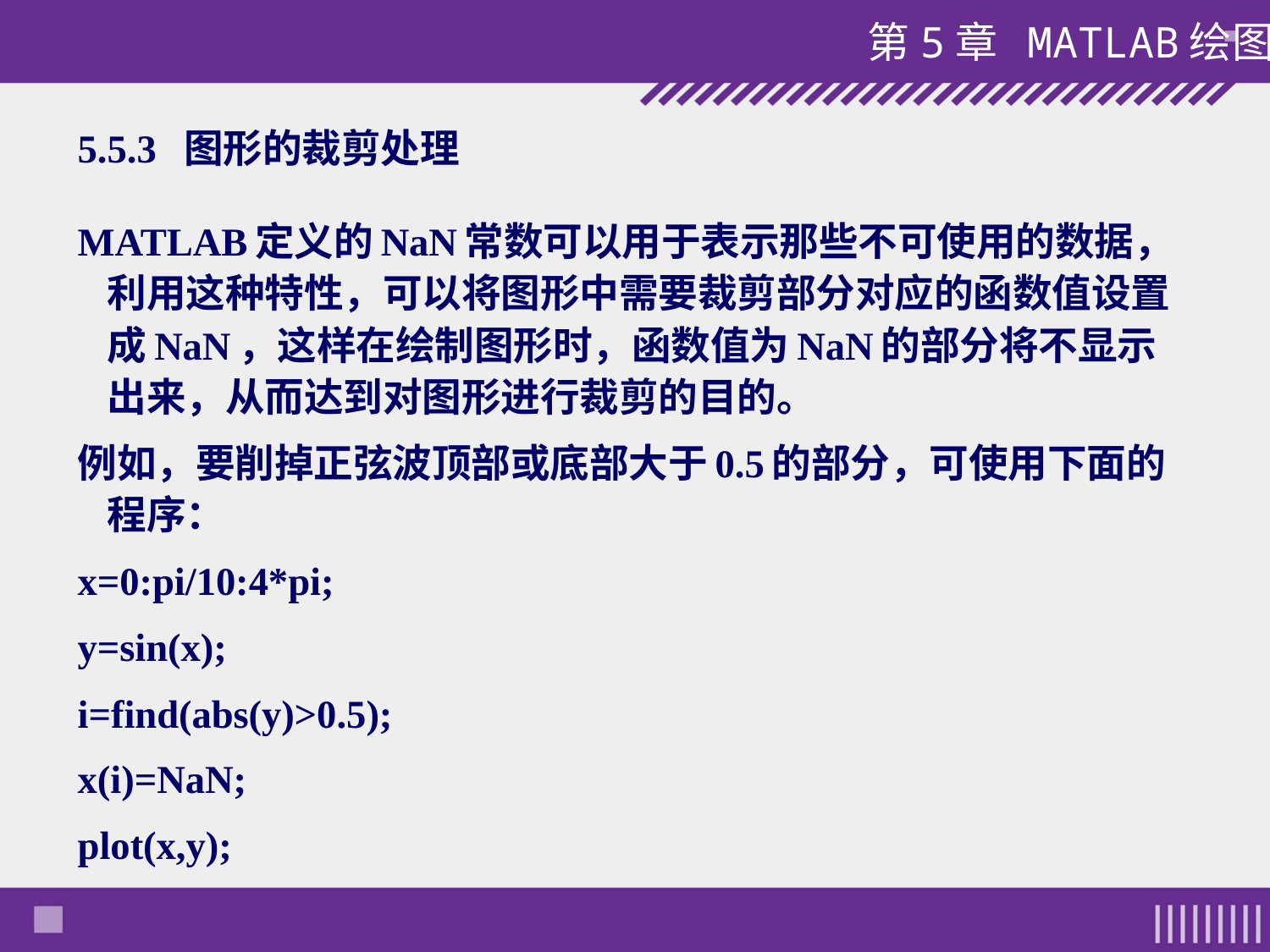

#
5.5.3  图形的裁剪处理

MATLAB定义的NaN常数可以用于表示那些不可使用的数据，利用这种特性，可以将图形中需要裁剪部分对应的函数值设置成NaN，这样在绘制图形时，函数值为NaN的部分将不显示出来，从而达到对图形进行裁剪的目的。
例如，要削掉正弦波顶部或底部大于0.5的部分，可使用下面的程序：
x=0:pi/10:4*pi;
y=sin(x);
i=find(abs(y)>0.5);
x(i)=NaN;
plot(x,y);